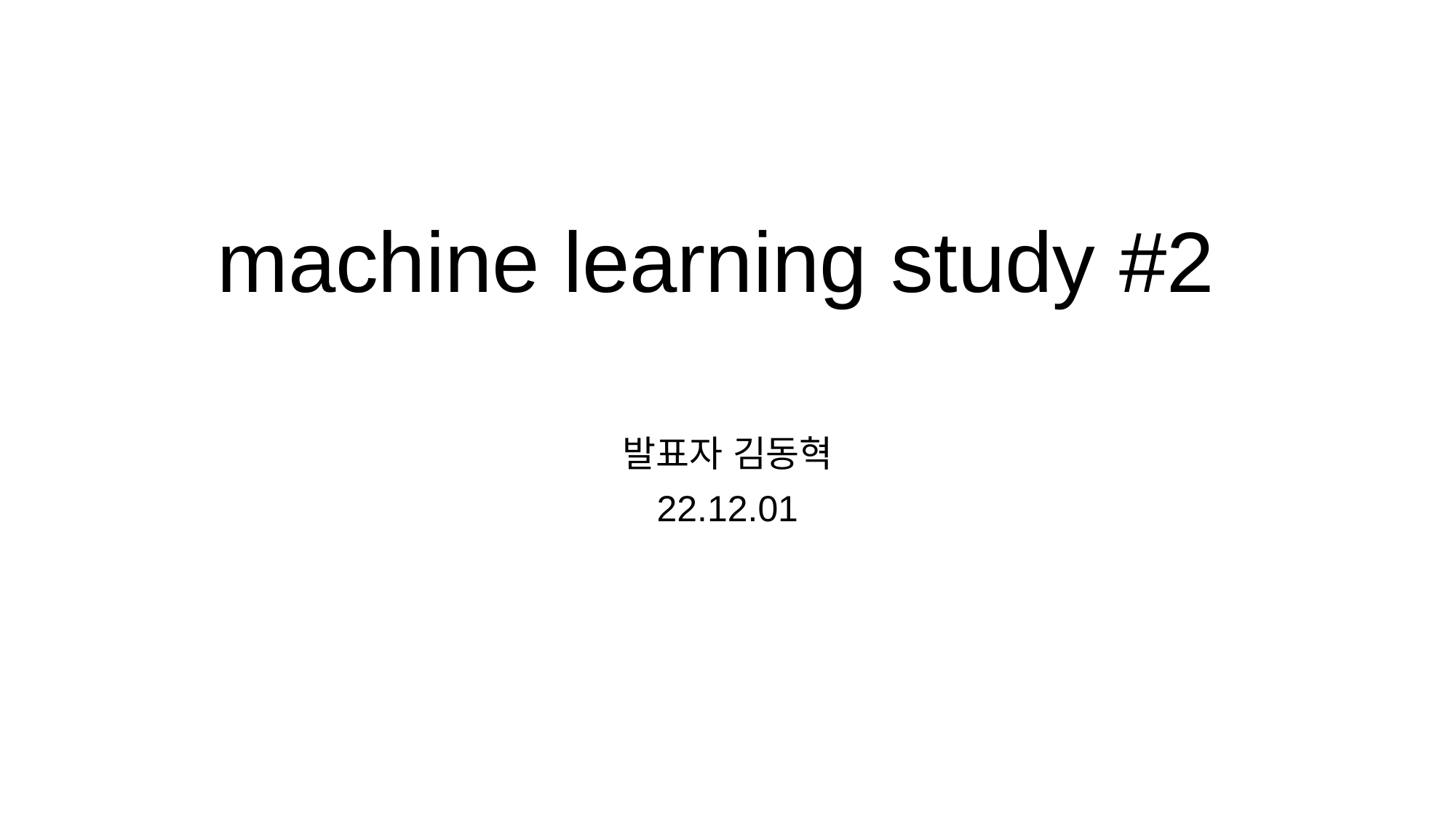

# machine learning study #2
발표자 김동혁
22.12.01